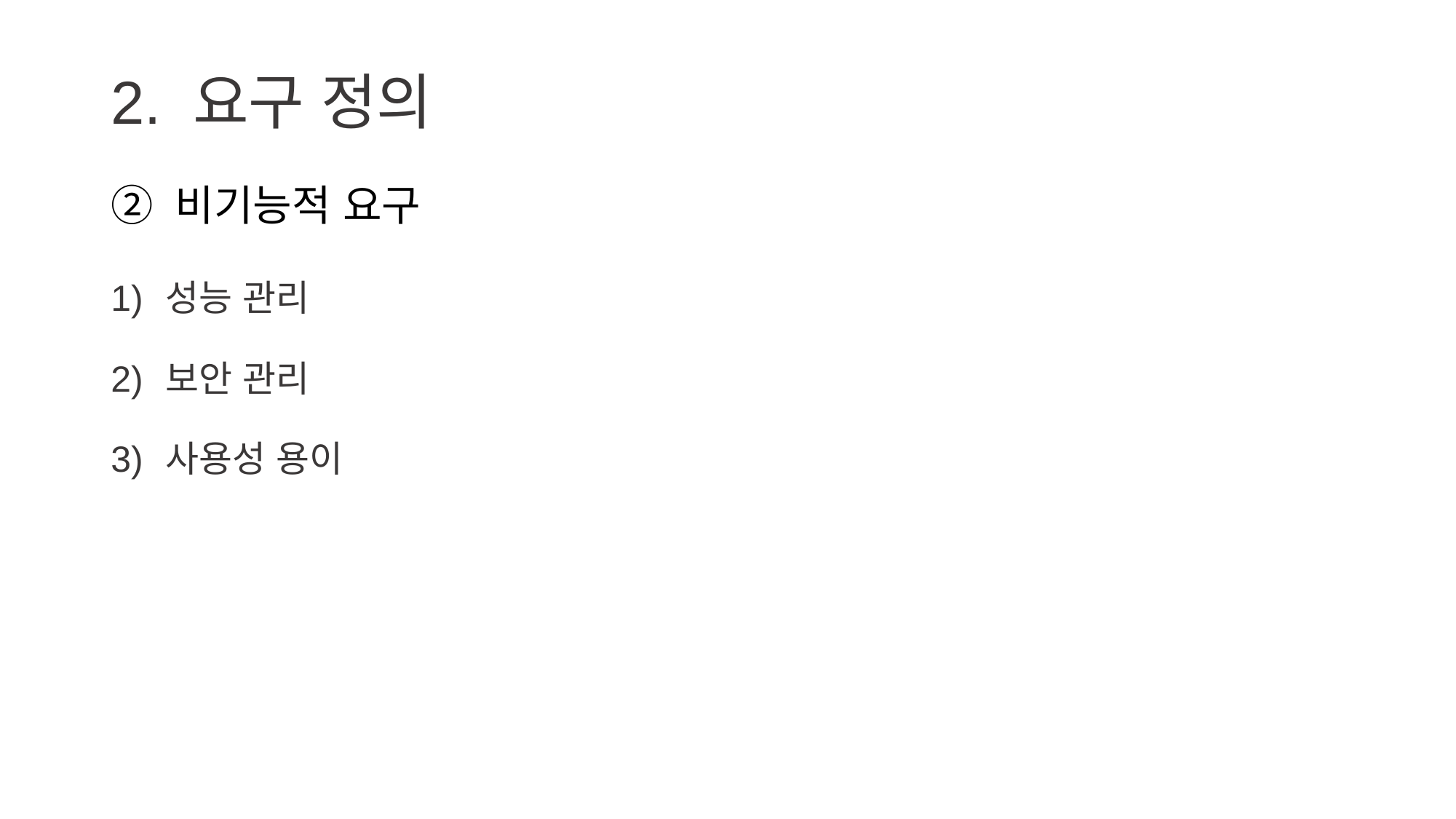

# 2. 요구 정의
② 비기능적 요구
성능 관리
보안 관리
사용성 용이